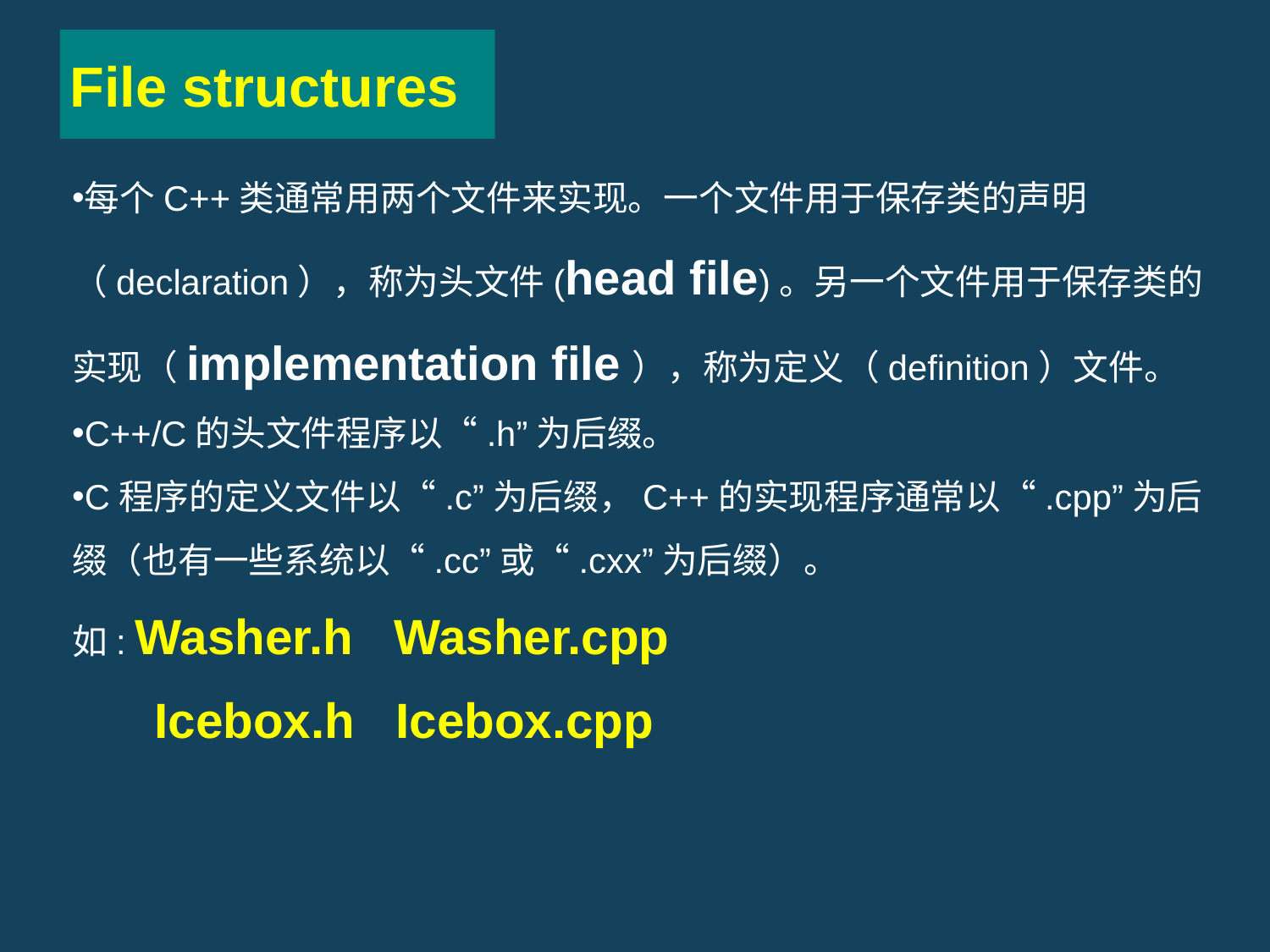

# File structures
每个C++类通常用两个文件来实现。一个文件用于保存类的声明（declaration），称为头文件(head file)。另一个文件用于保存类的实现（implementation file），称为定义（definition）文件。
C++/C的头文件程序以“.h”为后缀。
C程序的定义文件以“.c”为后缀，C++的实现程序通常以“.cpp”为后缀（也有一些系统以“.cc”或“.cxx”为后缀）。
如: Washer.h   Washer.cpp
      Icebox.h   Icebox.cpp